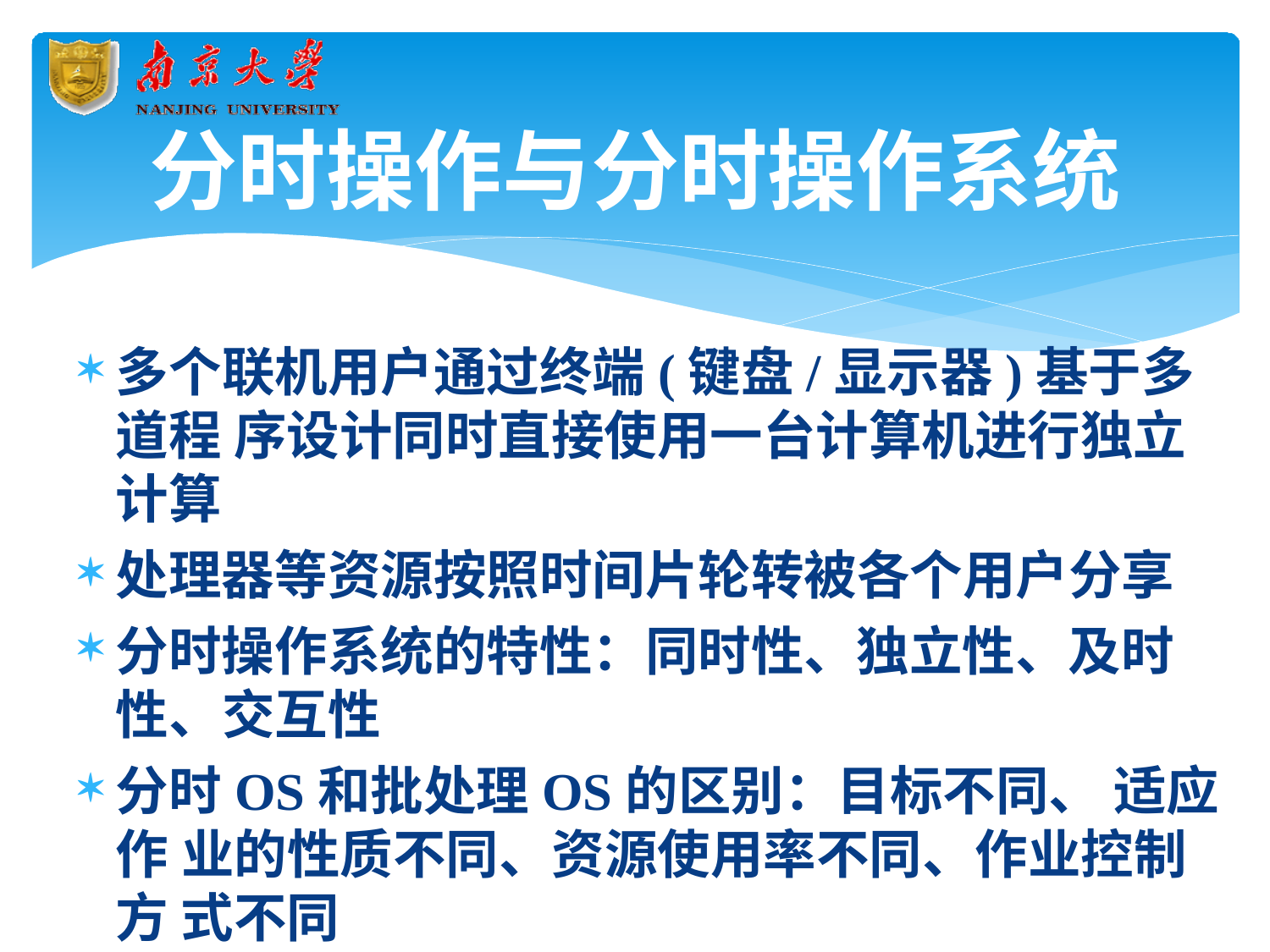

# 分时操作与分时操作系统
多个联机用户通过终端(键盘/显示器)基于多道程 序设计同时直接使用一台计算机进行独立计算
处理器等资源按照时间片轮转被各个用户分享
分时操作系统的特性：同时性、独立性、及时 性、交互性
分时OS和批处理OS的区别：目标不同、 适应作 业的性质不同、资源使用率不同、作业控制方 式不同